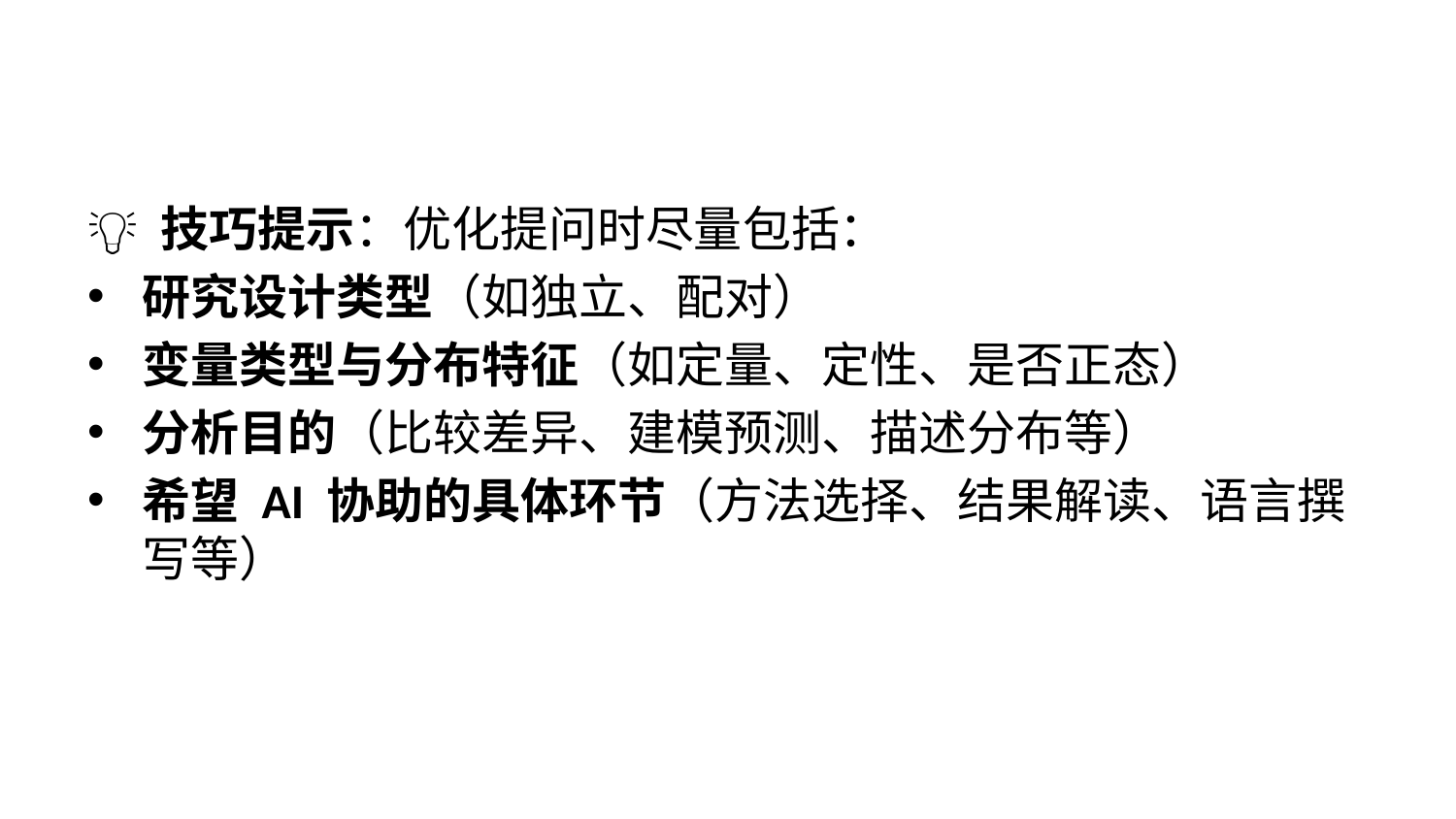

💡 技巧提示：优化提问时尽量包括：
研究设计类型（如独立、配对）
变量类型与分布特征（如定量、定性、是否正态）
分析目的（比较差异、建模预测、描述分布等）
希望 AI 协助的具体环节（方法选择、结果解读、语言撰写等）